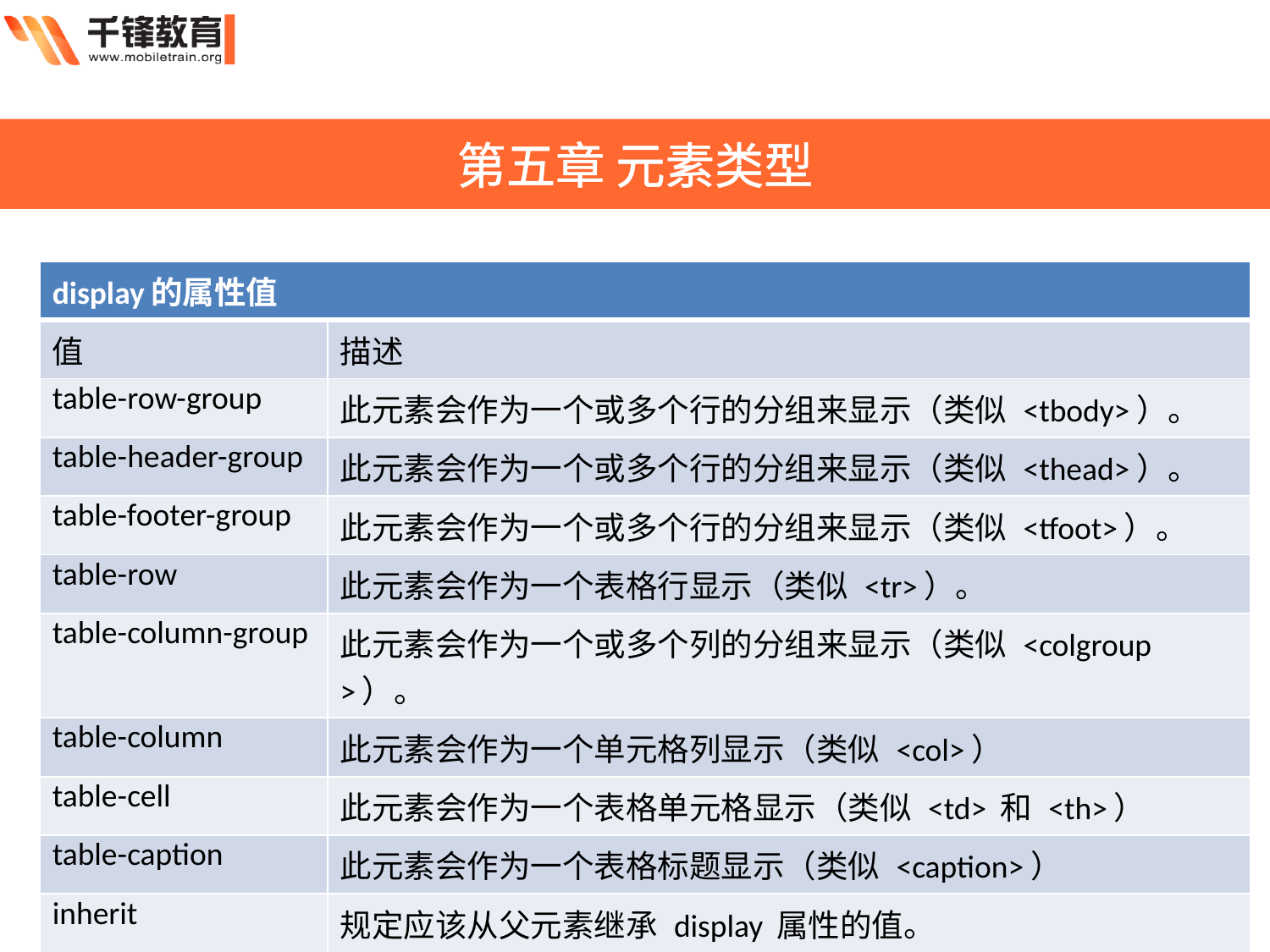

第五章 元素类型
| display的属性值 |  |
| --- | --- |
| 值 | 描述 |
| table-row-group | 此元素会作为一个或多个行的分组来显示（类似 <tbody>）。 |
| table-header-group | 此元素会作为一个或多个行的分组来显示（类似 <thead>）。 |
| table-footer-group | 此元素会作为一个或多个行的分组来显示（类似 <tfoot>）。 |
| table-row | 此元素会作为一个表格行显示（类似 <tr>）。 |
| table-column-group | 此元素会作为一个或多个列的分组来显示（类似 <colgroup>）。 |
| table-column | 此元素会作为一个单元格列显示（类似 <col>） |
| table-cell | 此元素会作为一个表格单元格显示（类似 <td> 和 <th>） |
| table-caption | 此元素会作为一个表格标题显示（类似 <caption>） |
| inherit | 规定应该从父元素继承 display 属性的值。 |